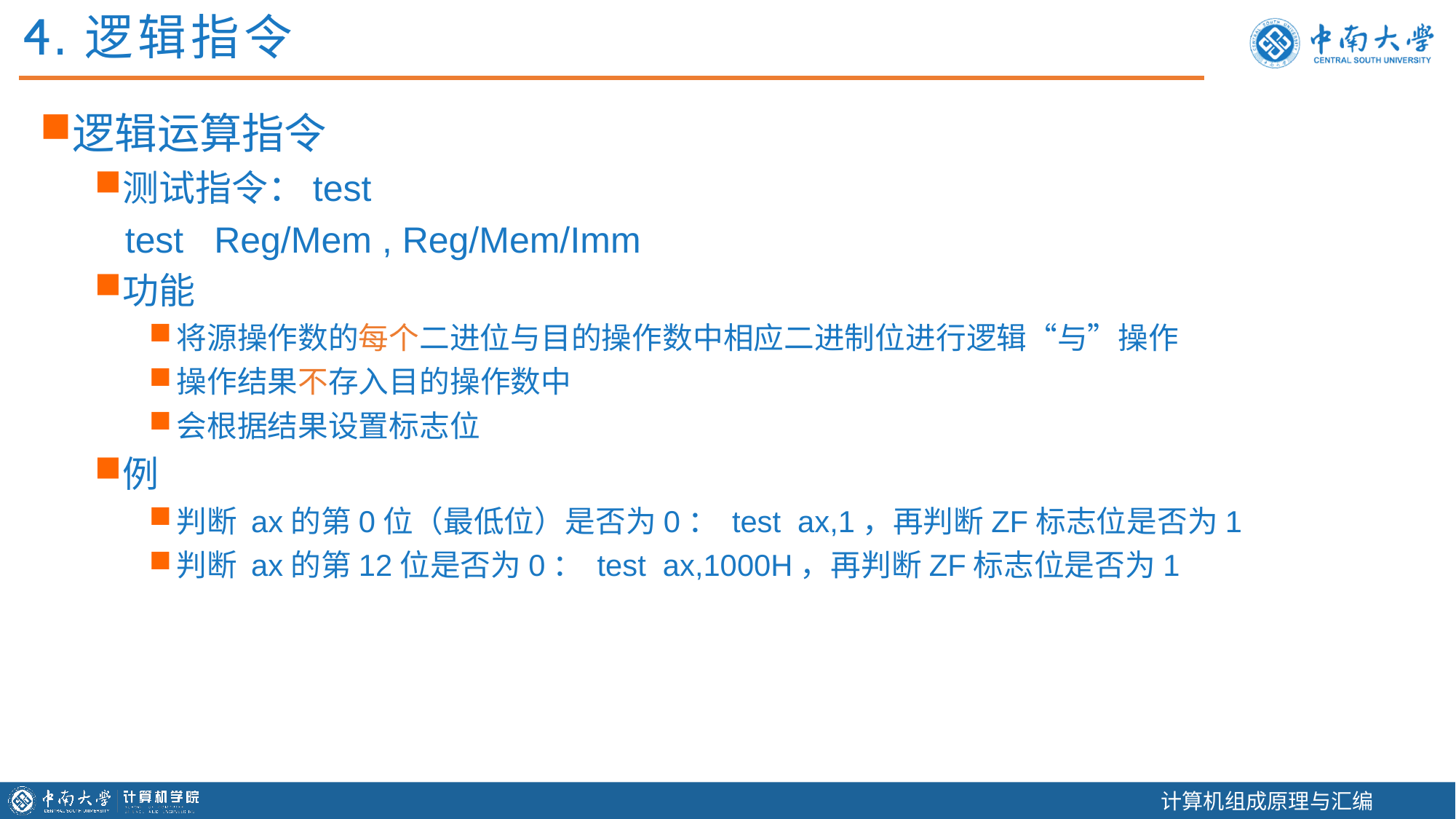

4.逻辑指令
逻辑运算指令
测试指令：test
   test   Reg/Mem , Reg/Mem/Imm
功能
将源操作数的每个二进位与目的操作数中相应二进制位进行逻辑“与”操作
操作结果不存入目的操作数中
会根据结果设置标志位
例
判断 ax的第0位（最低位）是否为0： test  ax,1，再判断ZF标志位是否为1
判断 ax的第12位是否为0： test  ax,1000H，再判断ZF标志位是否为1
39